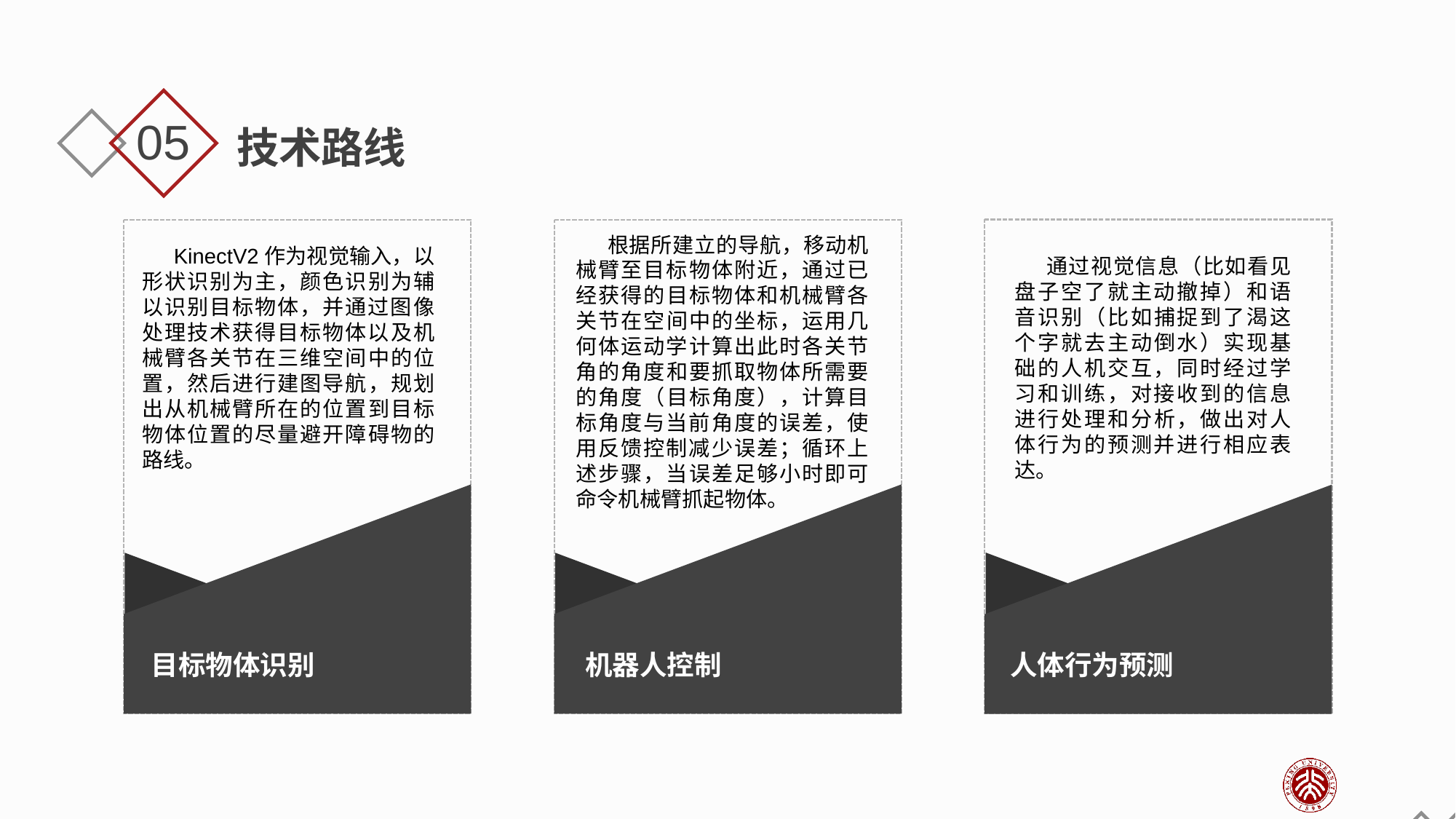

05
技术路线

人体行为预测

目标物体识别

机器人控制

根据所建立的导航，移动机械臂至目标物体附近，通过已经获得的目标物体和机械臂各关节在空间中的坐标，运用几何体运动学计算出此时各关节角的角度和要抓取物体所需要的角度（目标角度），计算目标角度与当前角度的误差，使用反馈控制减少误差；循环上述步骤，当误差足够小时即可命令机械臂抓起物体。
KinectV2作为视觉输入，以形状识别为主，颜色识别为辅以识别目标物体，并通过图像处理技术获得目标物体以及机械臂各关节在三维空间中的位置，然后进行建图导航，规划出从机械臂所在的位置到目标物体位置的尽量避开障碍物的路线。
通过视觉信息（比如看见盘子空了就主动撤掉）和语音识别（比如捕捉到了渴这个字就去主动倒水）实现基础的人机交互，同时经过学习和训练，对接收到的信息进行处理和分析，做出对人体行为的预测并进行相应表达。
12